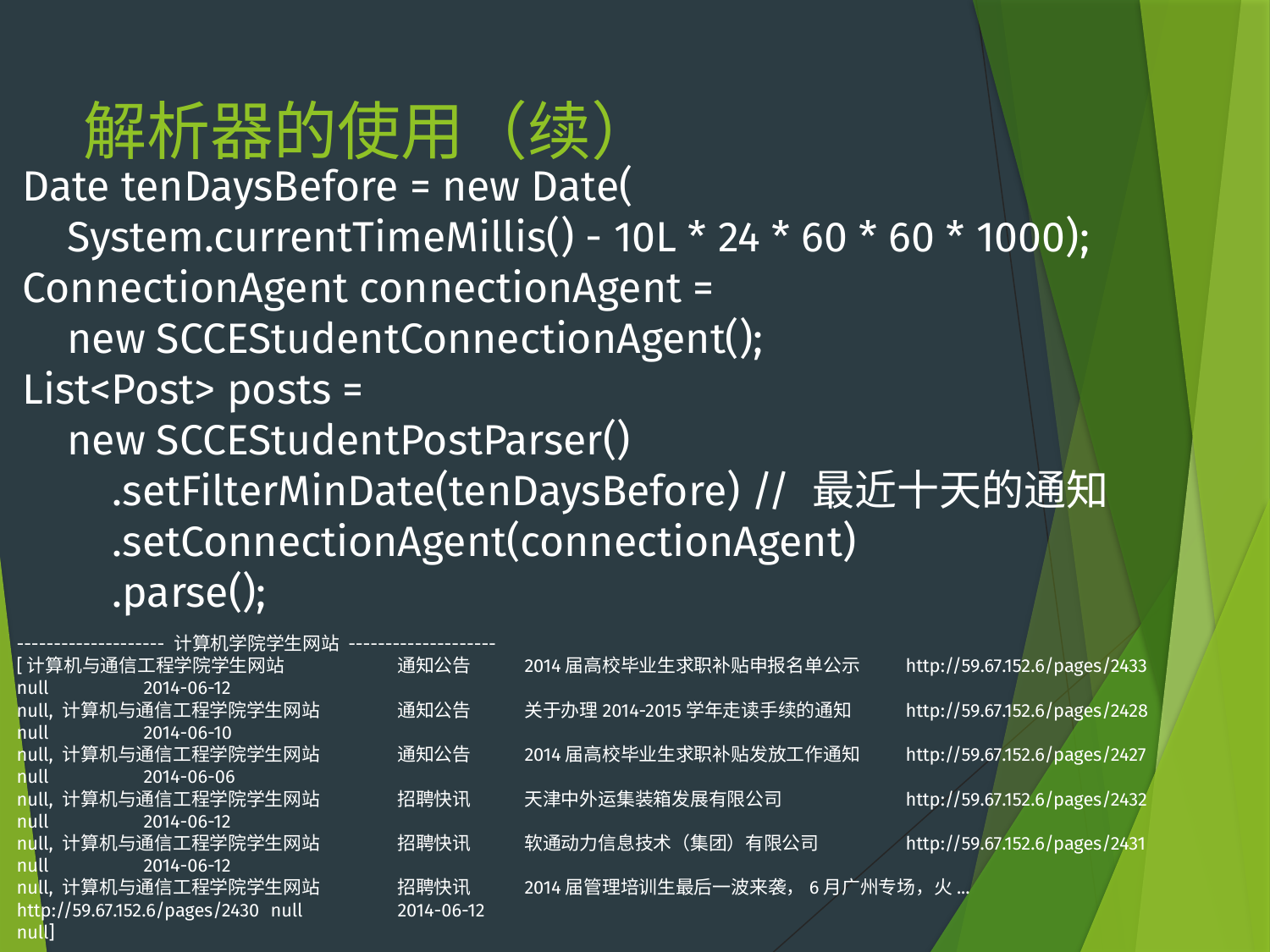

# 解析器的使用（续）
Date tenDaysBefore = new Date(
    System.currentTimeMillis() - 10L * 24 * 60 * 60 * 1000);
ConnectionAgent connectionAgent =
    new SCCEStudentConnectionAgent();
List<Post> posts =
    new SCCEStudentPostParser()
        .setFilterMinDate(tenDaysBefore) // 最近十天的通知
        .setConnectionAgent(connectionAgent)
        .parse();
-------------------- 计算机学院学生网站 --------------------
[计算机与通信工程学院学生网站	通知公告	2014届高校毕业生求职补贴申报名单公示	http://59.67.152.6/pages/2433	null	2014-06-12
null, 计算机与通信工程学院学生网站	通知公告	关于办理2014-2015学年走读手续的通知	http://59.67.152.6/pages/2428	null	2014-06-10
null, 计算机与通信工程学院学生网站	通知公告	2014届高校毕业生求职补贴发放工作通知	http://59.67.152.6/pages/2427	null	2014-06-06
null, 计算机与通信工程学院学生网站	招聘快讯	天津中外运集装箱发展有限公司	http://59.67.152.6/pages/2432	null	2014-06-12
null, 计算机与通信工程学院学生网站	招聘快讯	软通动力信息技术（集团）有限公司	http://59.67.152.6/pages/2431	null	2014-06-12
null, 计算机与通信工程学院学生网站	招聘快讯	2014届管理培训生最后一波来袭，6月广州专场，火...	http://59.67.152.6/pages/2430	null	2014-06-12
null]